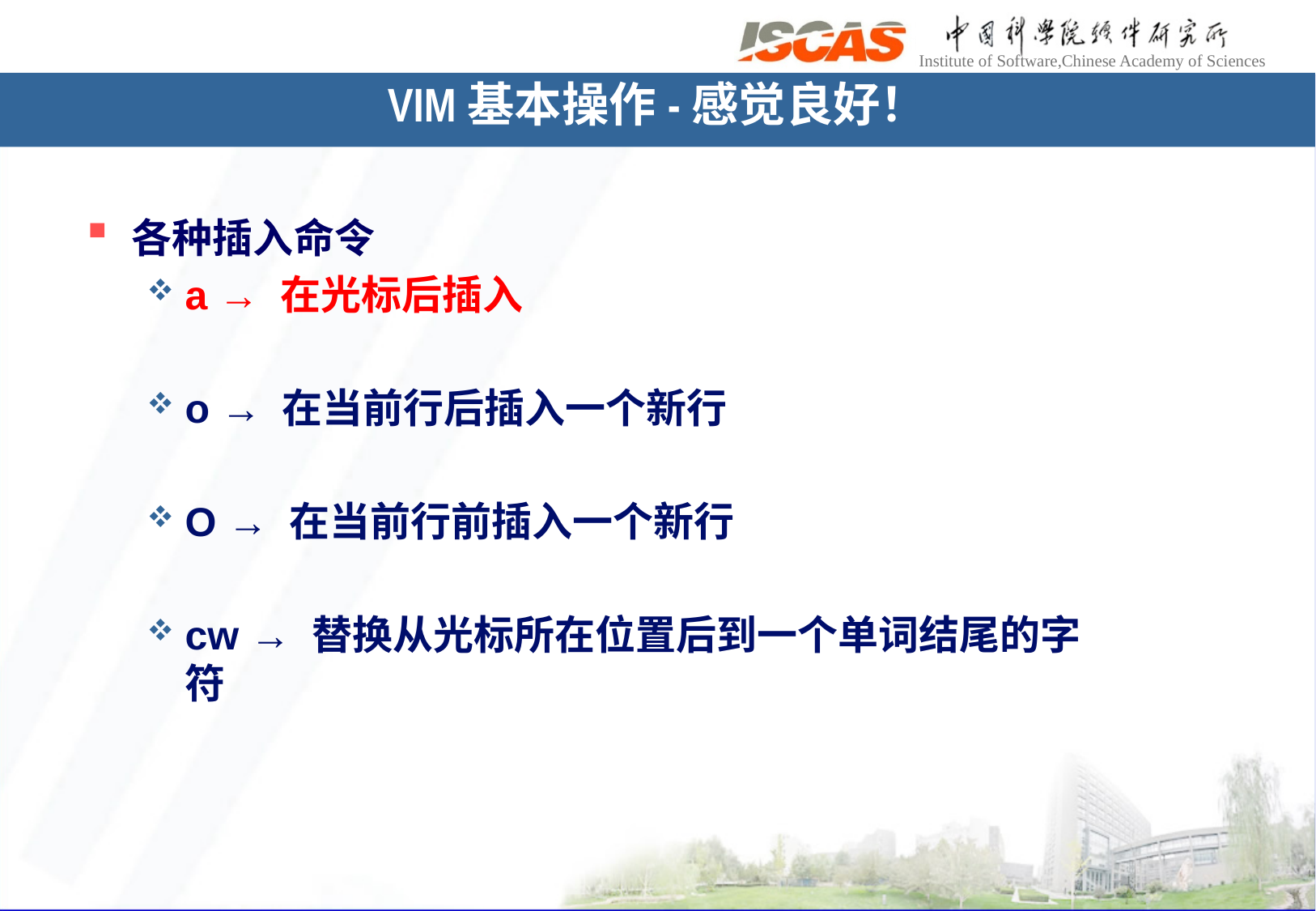

VIM基本操作-感觉良好！
各种插入命令
a → 在光标后插入

o → 在当前行后插入一个新行

O → 在当前行前插入一个新行

cw → 替换从光标所在位置后到一个单词结尾的字符